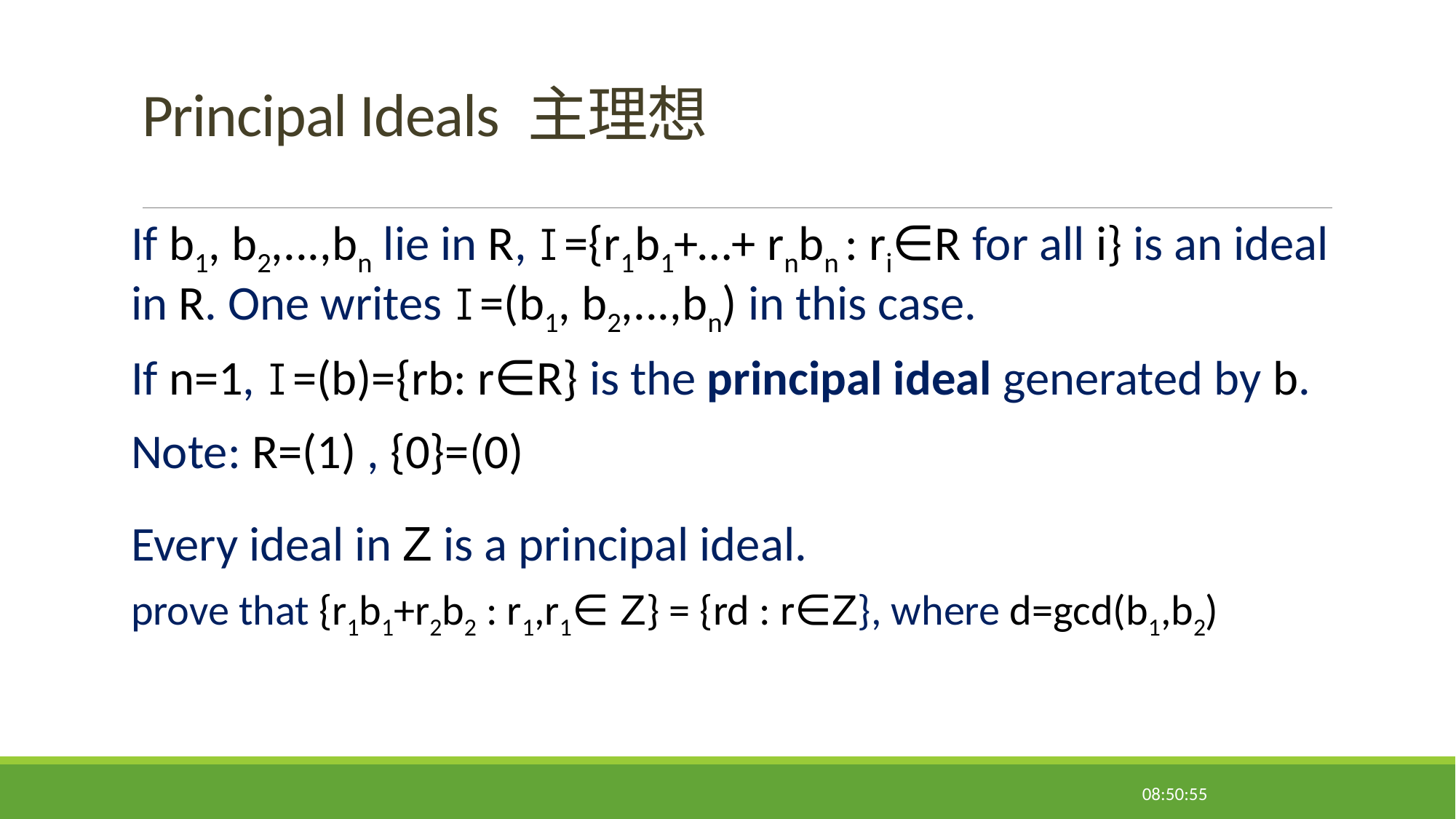

# Principal Ideals 主理想
If b1, b2,...,bn lie in R, I={r1b1+…+ rnbn : ri∈R for all i} is an ideal in R. One writes I=(b1, b2,...,bn) in this case.
If n=1, I=(b)={rb: r∈R} is the principal ideal generated by b.
Note: R=(1) , {0}=(0)
Every ideal in Z is a principal ideal.
prove that {r1b1+r2b2 : r1,r1∈ Z} = {rd : r∈Z}, where d=gcd(b1,b2)

08:50:55